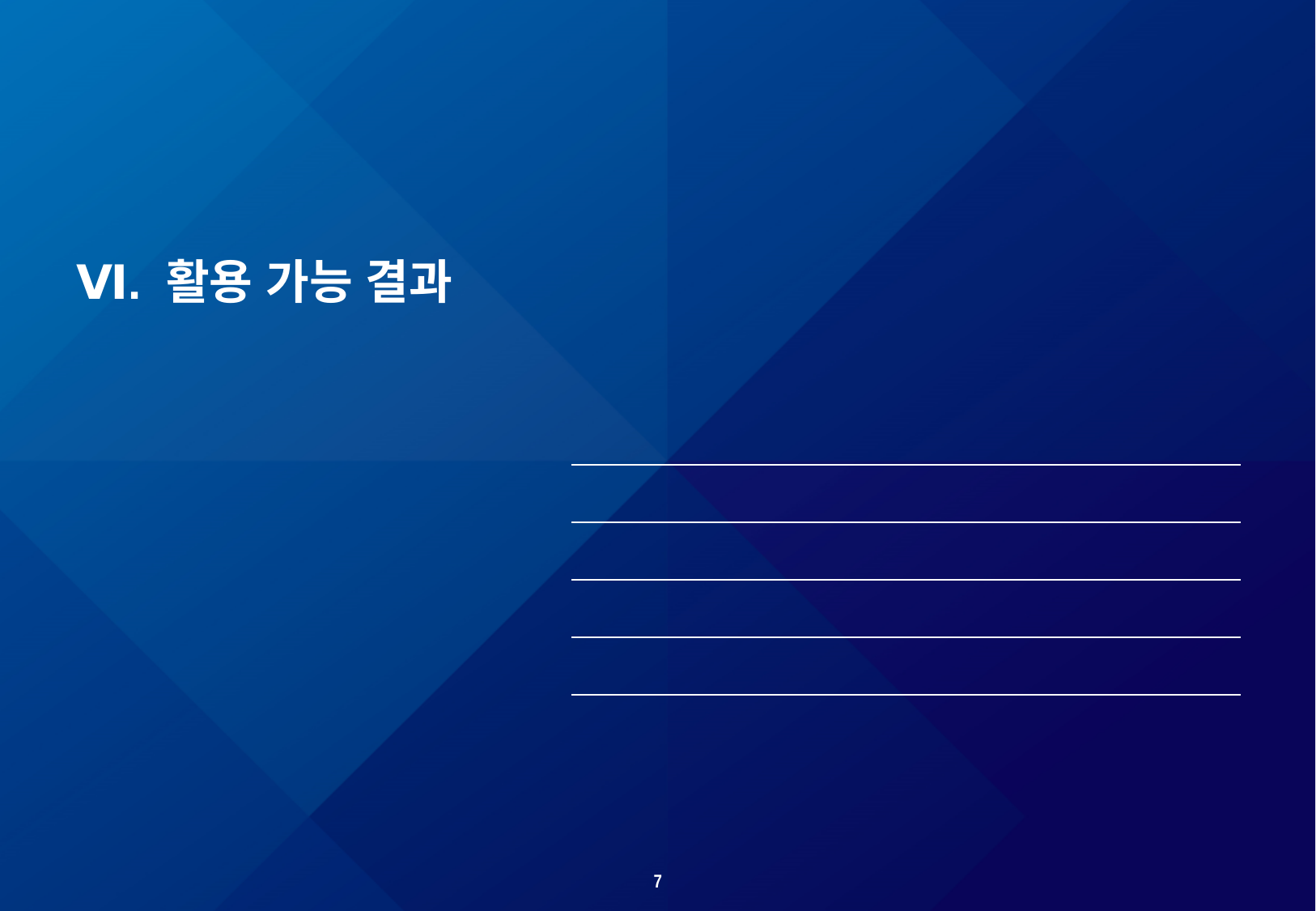

Ⅵ. 활용 가능 결과
| 1. 경영환경 Outlook |
| --- |
| 2. 8대 핵심과제 |
| 3. 핵심과제 Action Plan |
| 4. VISION |
7